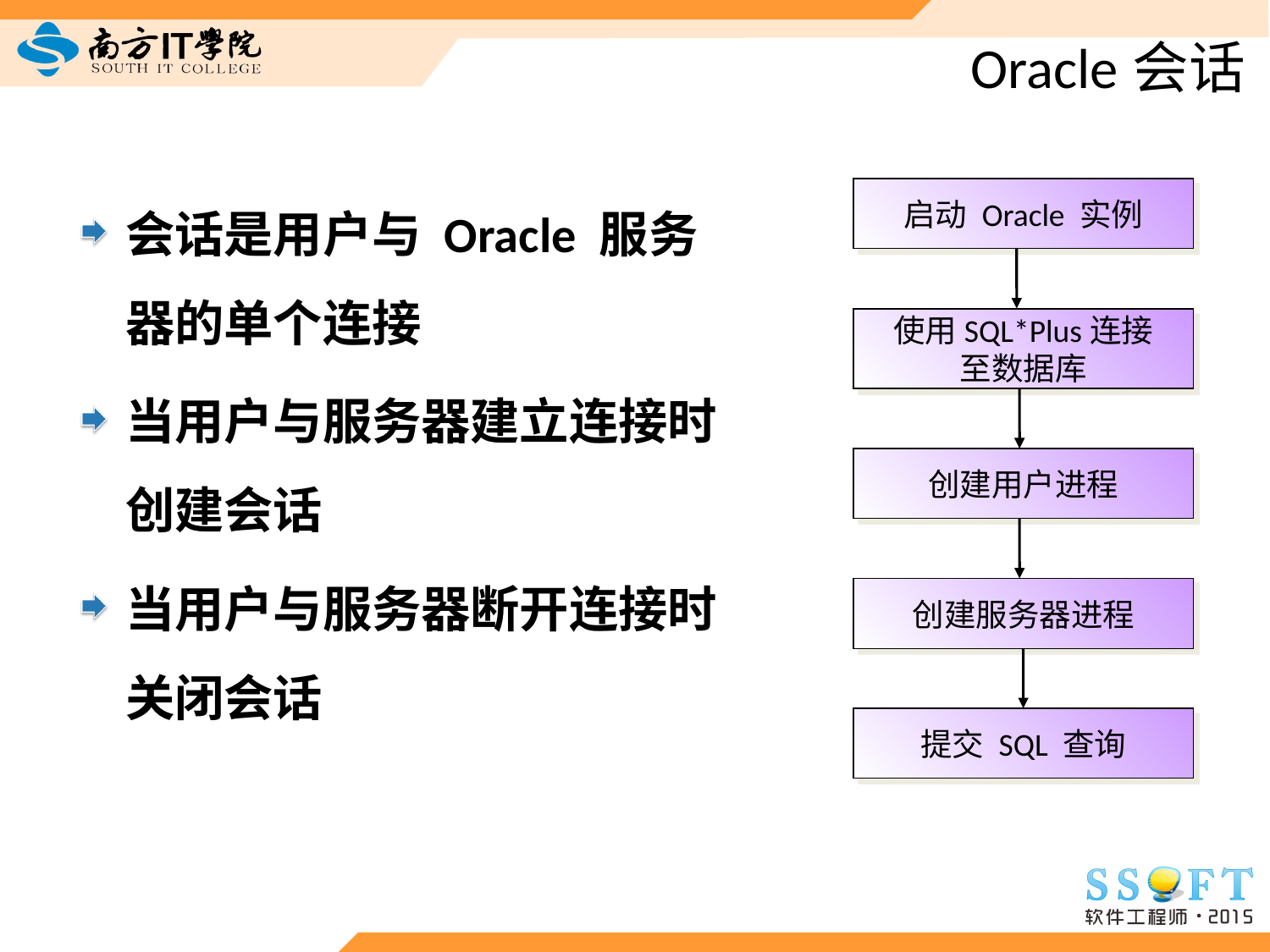

# Oracle会话
会话是用户与 Oracle 服务器的单个连接
当用户与服务器建立连接时创建会话
当用户与服务器断开连接时关闭会话

启动 Oracle 实例

使用SQL*Plus连接
至数据库

创建用户进程

创建服务器进程

提交 SQL 查询